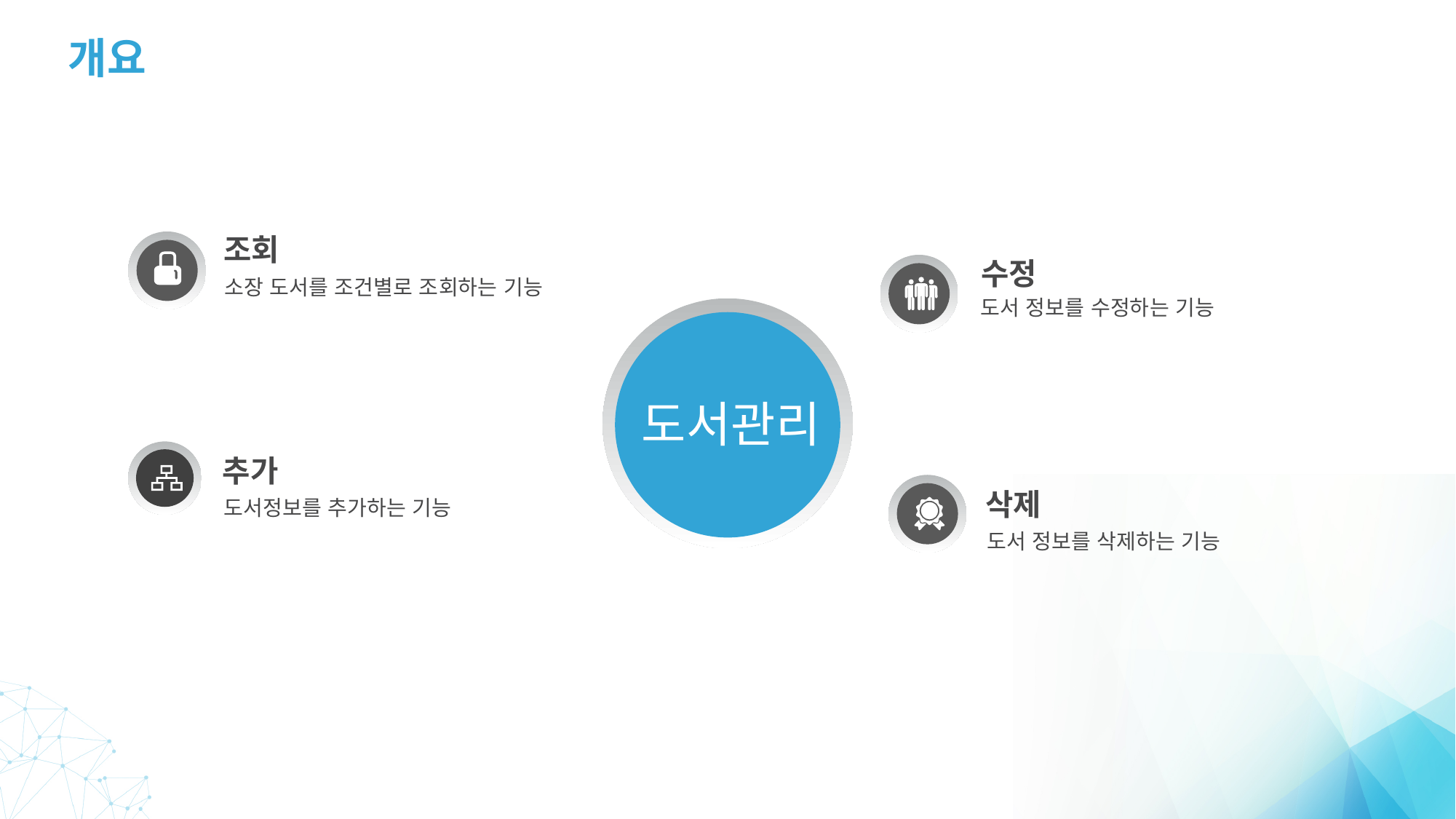

개요
조회
소장 도서를 조건별로 조회하는 기능

수정
도서 정보를 수정하는 기능

도서관리

추가
도서정보를 추가하는 기능

삭제
도서 정보를 삭제하는 기능